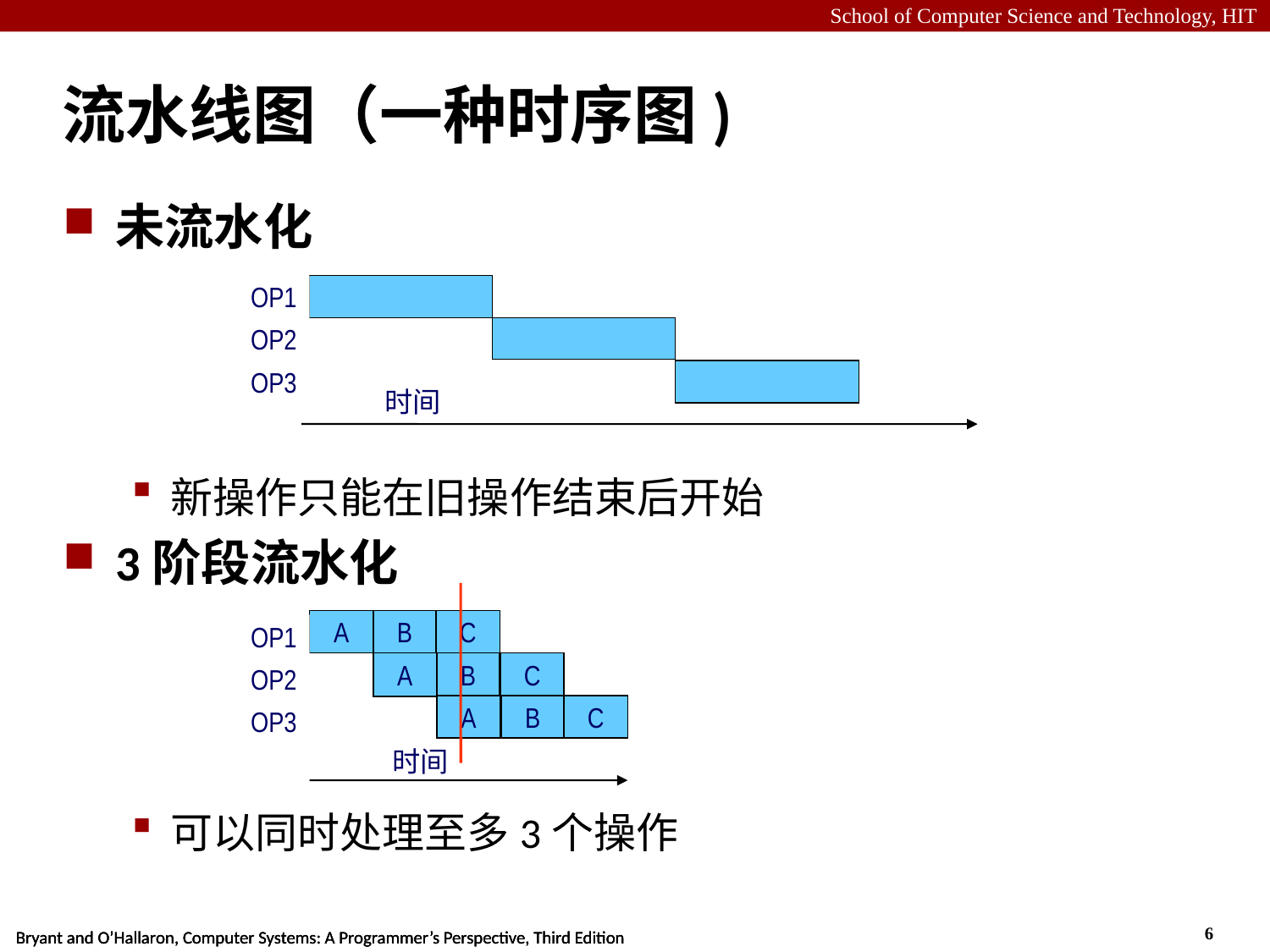

# 流水线图（一种时序图)
未流水化

新操作只能在旧操作结束后开始
3阶段流水化

可以同时处理至多3个操作
OP1

OP2

OP3

时间

A
B
C
A
B
C
A
B
C
时间

OP1
OP2
OP3